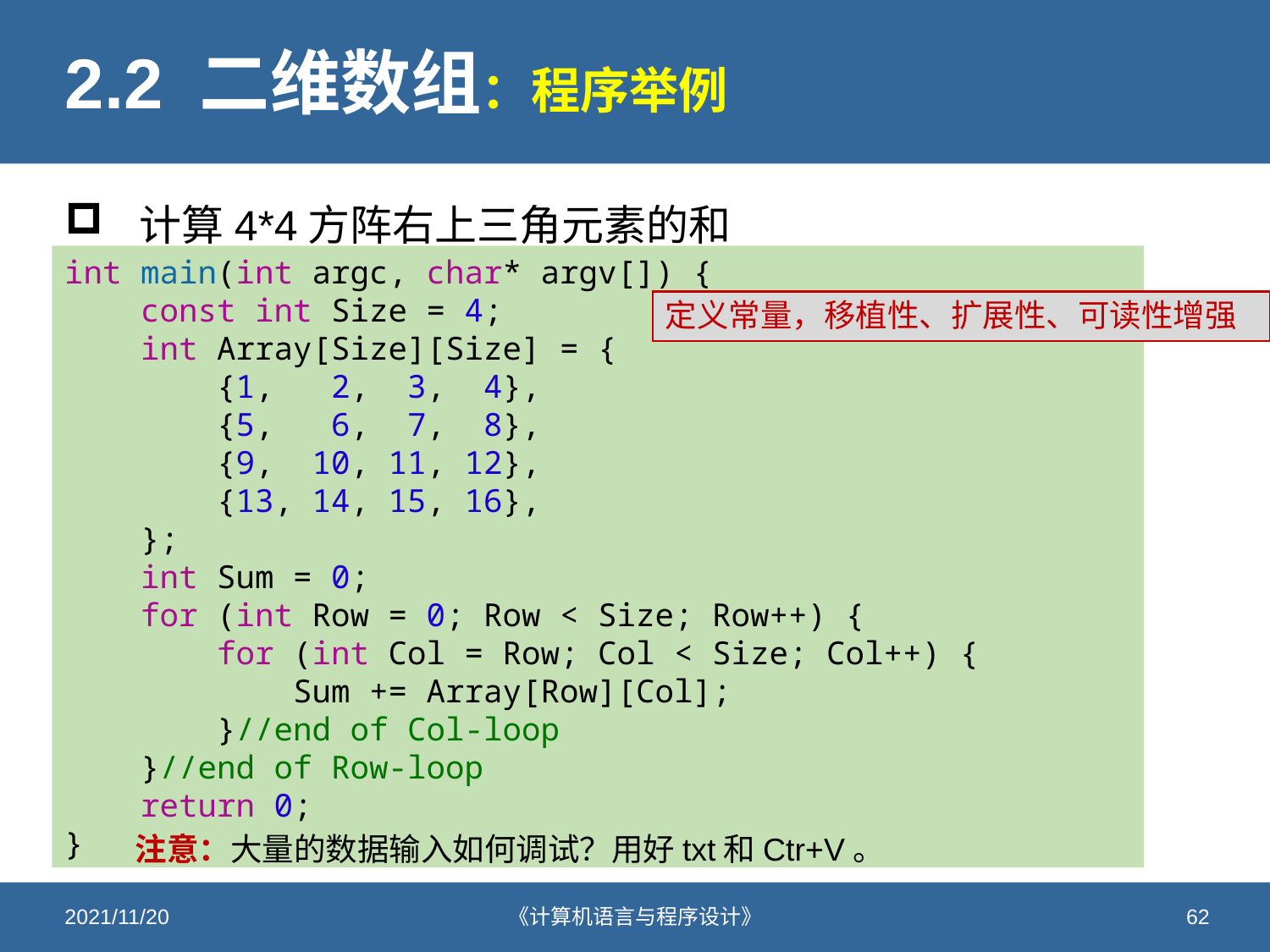

# 2.2 二维数组：程序举例
计算4*4方阵右上三角元素的和
int main(int argc, char* argv[]) {
    const int Size = 4;
    int Array[Size][Size] = {
        {1,   2,  3,  4},
        {5,   6,  7,  8},
        {9,  10, 11, 12},
        {13, 14, 15, 16},
    };
    int Sum = 0;
    for (int Row = 0; Row < Size; Row++) {
        for (int Col = Row; Col < Size; Col++) {
            Sum += Array[Row][Col];
        }//end of Col-loop
    }//end of Row-loop
    return 0;
}
定义常量，移植性、扩展性、可读性增强
注意：大量的数据输入如何调试？用好txt和Ctr+V。
2021/11/20
《计算机语言与程序设计》
62